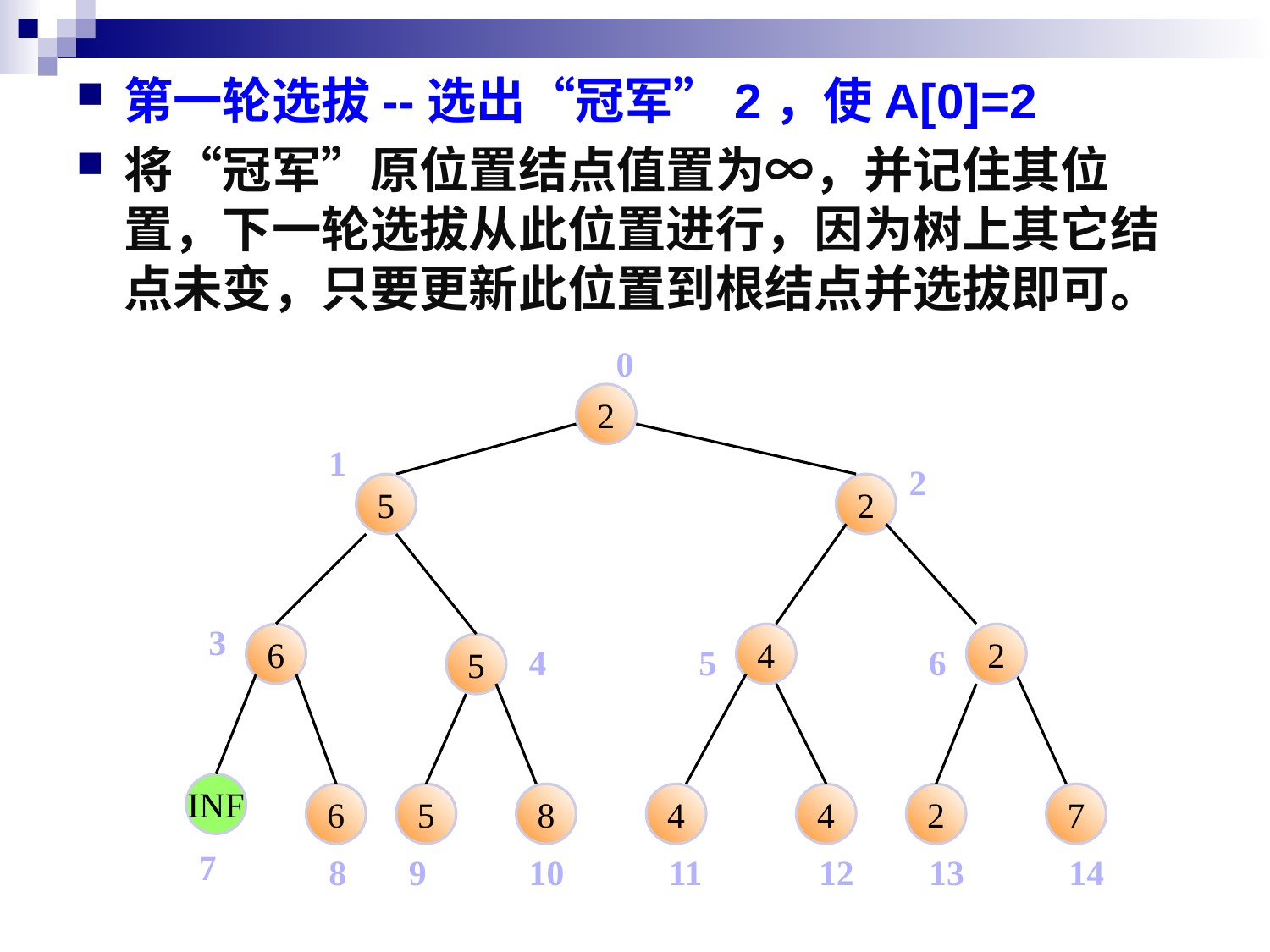

第一轮选拔--选出“冠军”2，使A[0]=2
将“冠军”原位置结点值置为∞，并记住其位置，下一轮选拔从此位置进行，因为树上其它结点未变，只要更新此位置到根结点并选拔即可。
0
2

5
2

6
4
2
5

INF
6
5
8
4
4
2
7
1
2
3
4
5
6
7
8
9
10
11
12
13
14